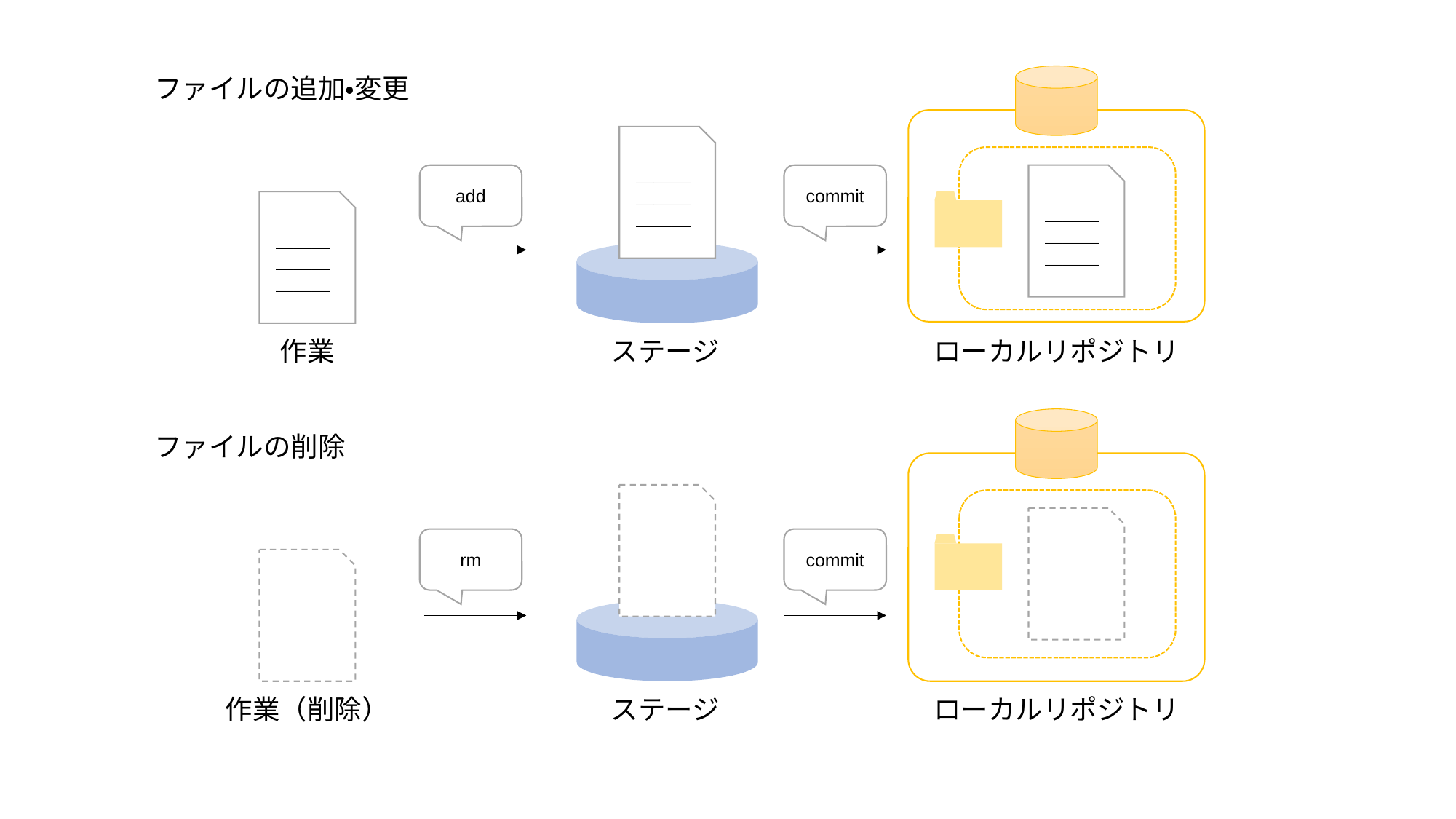

ファイルの追加・変更

＿＿＿＿＿＿＿＿＿

add
＿＿＿＿＿＿＿＿＿
commit
＿＿＿＿＿＿＿＿＿

作業
ステージ
ローカルリポジトリ

ファイルの削除

rm
commit

作業（削除）
ステージ
ローカルリポジトリ